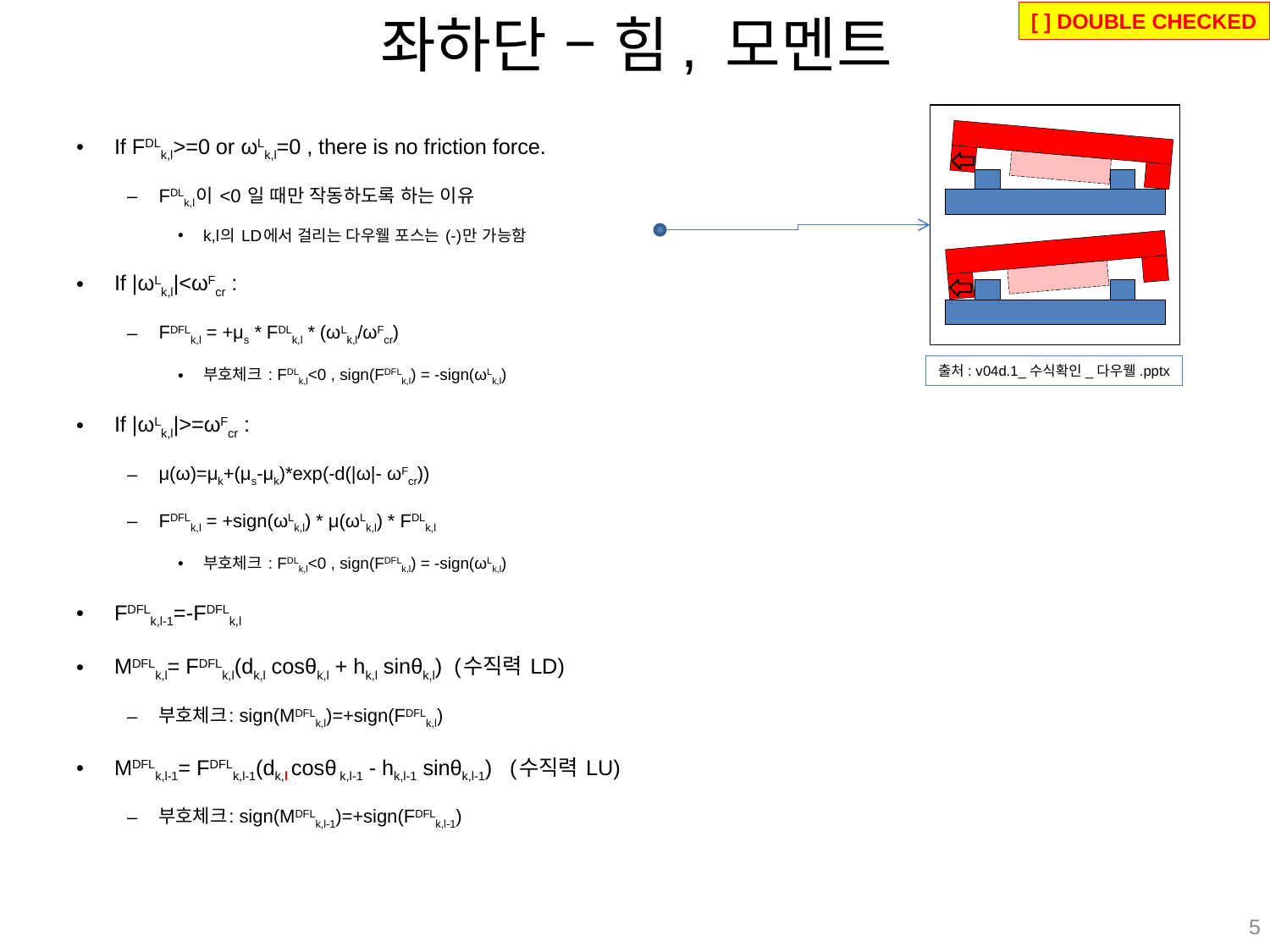

# 좌하단 – 힘, 모멘트
[ ] DOUBLE CHECKED

If FDLk,l>=0 or ωLk,l=0 , there is no friction force.
FDLk,l이 <0 일 때만 작동하도록 하는 이유
k,l의 LD에서 걸리는 다우웰 포스는 (-)만 가능함
If |ωLk,l|<ωFcr :
FDFLk,l = +μs * FDLk,l * (ωLk,l/ωFcr)
부호체크 : FDLk,l<0 , sign(FDFLk,l) = -sign(ωLk,l)
If |ωLk,l|>=ωFcr :
μ(ω)=μk+(μs-μk)*exp(-d(|ω|- ωFcr))
FDFLk,l = +sign(ωLk,l) * μ(ωLk,l) * FDLk,l
부호체크 : FDLk,l<0 , sign(FDFLk,l) = -sign(ωLk,l)
FDFLk,l-1=-FDFLk,l
MDFLk,l= FDFLk,l(dk,l cosθk,l + hk,l sinθk,l)  (수직력 LD)
부호체크: sign(MDFLk,l)=+sign(FDFLk,l)
MDFLk,l-1= FDFLk,l-1(dk,l cosθ k,l-1 - hk,l-1 sinθk,l-1)   (수직력 LU)
부호체크: sign(MDFLk,l-1)=+sign(FDFLk,l-1)

출처: v04d.1_수식확인_다우웰.pptx
5